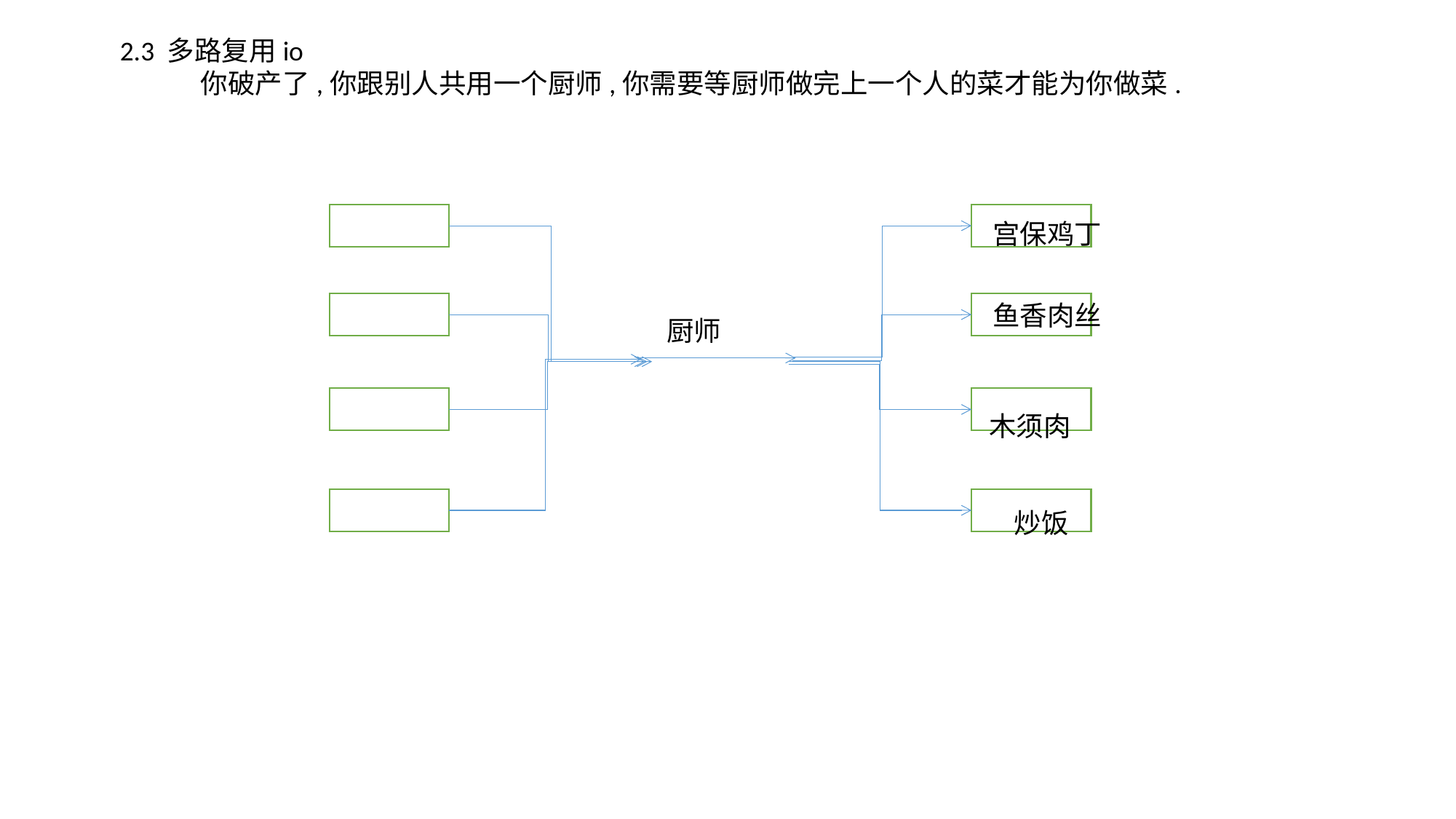

2.3 多路复用io
                你破产了,你跟别人共用一个厨师,你需要等厨师做完上一个人的菜才能为你做菜.

宫保鸡丁

鱼香肉丝
厨师

木须肉

炒饭